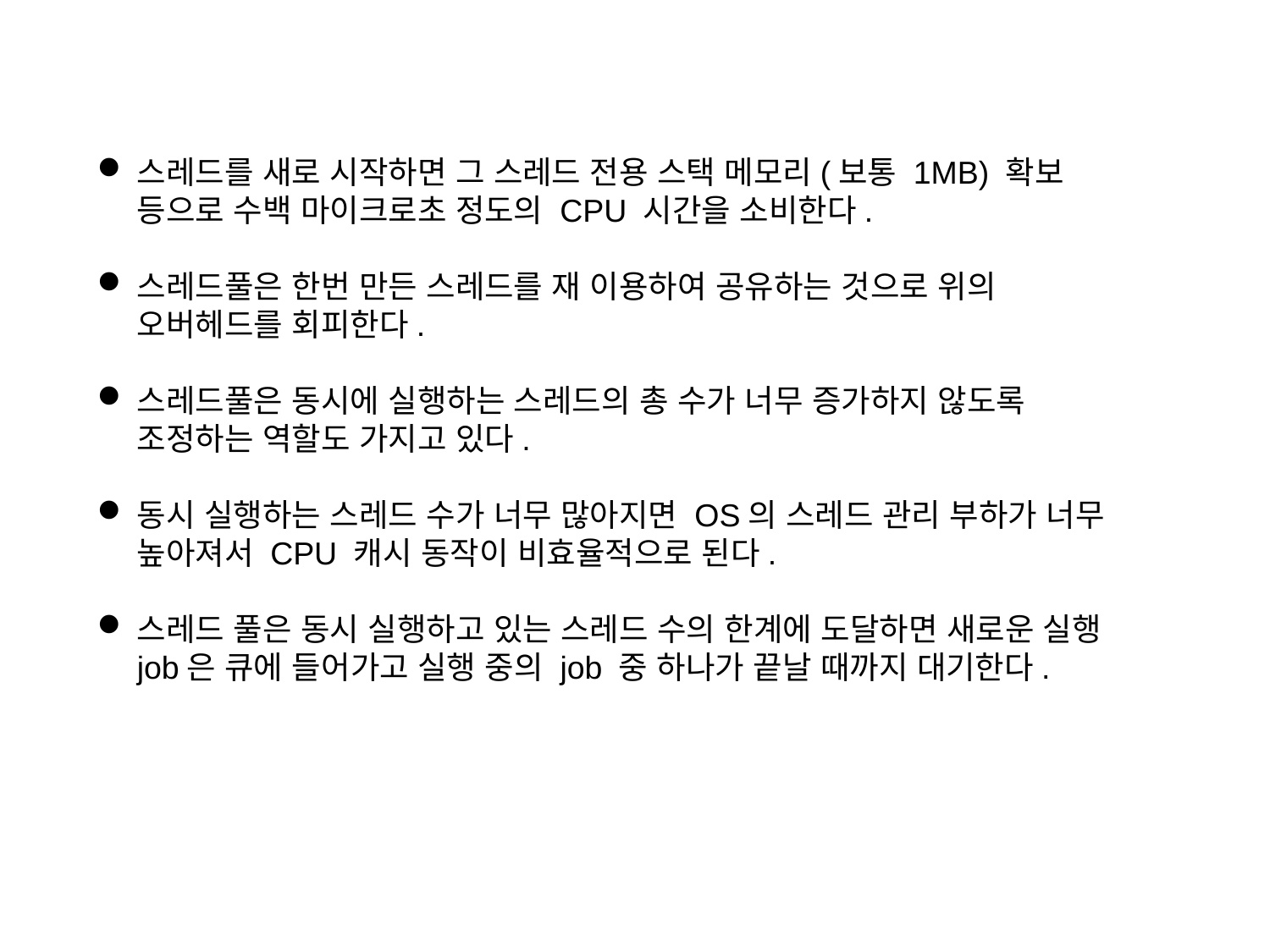

스레드를 새로 시작하면 그 스레드 전용 스택 메모리(보통 1MB) 확보 등으로 수백 마이크로초 정도의 CPU 시간을 소비한다.

스레드풀은 한번 만든 스레드를 재 이용하여 공유하는 것으로 위의 오버헤드를 회피한다.

스레드풀은 동시에 실행하는 스레드의 총 수가 너무 증가하지 않도록 조정하는 역할도 가지고 있다.

동시 실행하는 스레드 수가 너무 많아지면 OS의 스레드 관리 부하가 너무 높아져서 CPU 캐시 동작이 비효율적으로 된다.

스레드 풀은 동시 실행하고 있는 스레드 수의 한계에 도달하면 새로운 실행 job은 큐에 들어가고 실행 중의 job 중 하나가 끝날 때까지 대기한다.